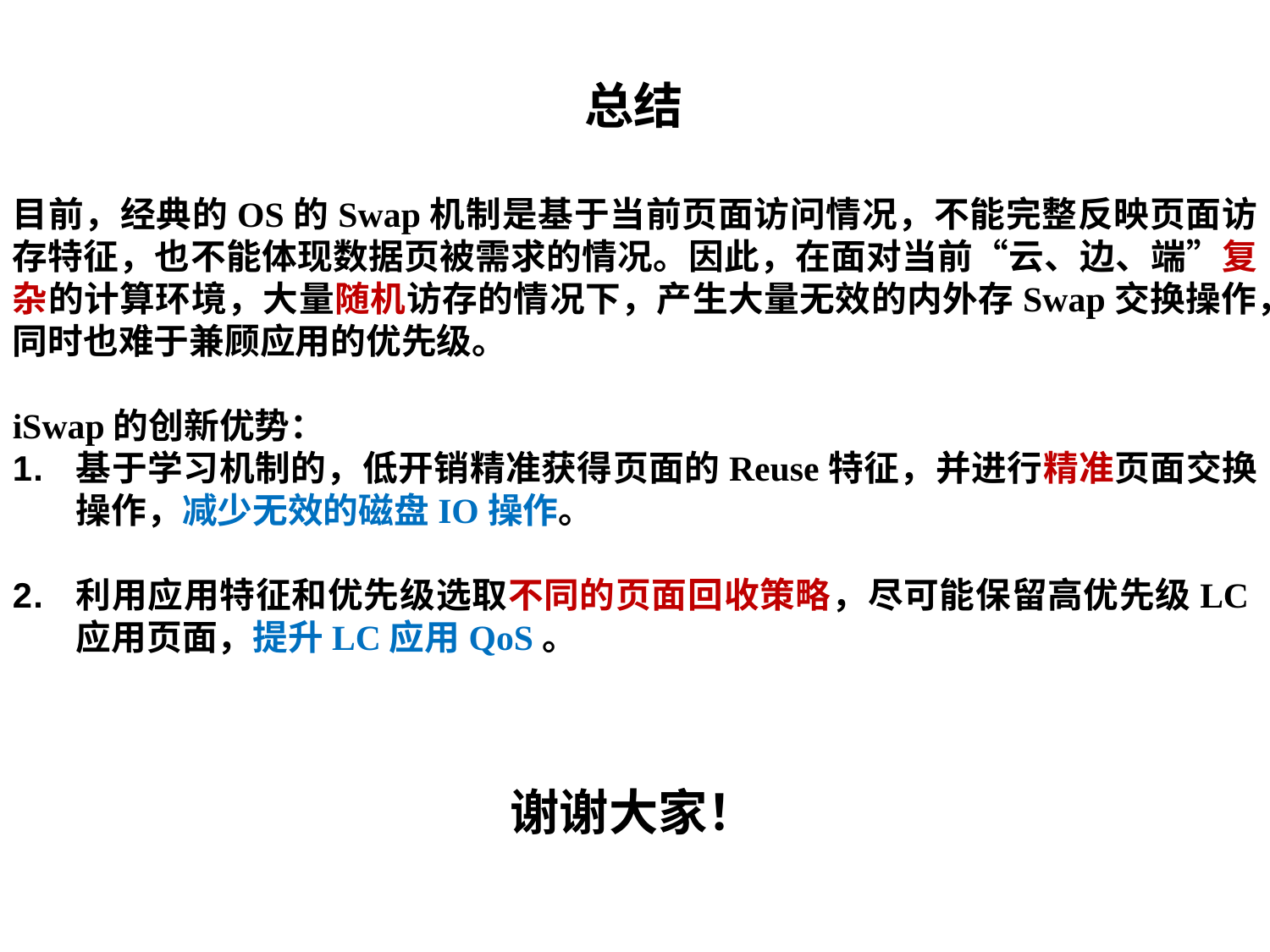

总结
目前，经典的OS的Swap机制是基于当前页面访问情况，不能完整反映页面访存特征，也不能体现数据页被需求的情况。因此，在面对当前“云、边、端”复杂的计算环境，大量随机访存的情况下，产生大量无效的内外存Swap交换操作，同时也难于兼顾应用的优先级。

iSwap的创新优势：
基于学习机制的，低开销精准获得页面的Reuse特征，并进行精准页面交换操作，减少无效的磁盘IO操作。

利用应用特征和优先级选取不同的页面回收策略，尽可能保留高优先级LC应用页面，提升LC应用QoS。
谢谢大家！